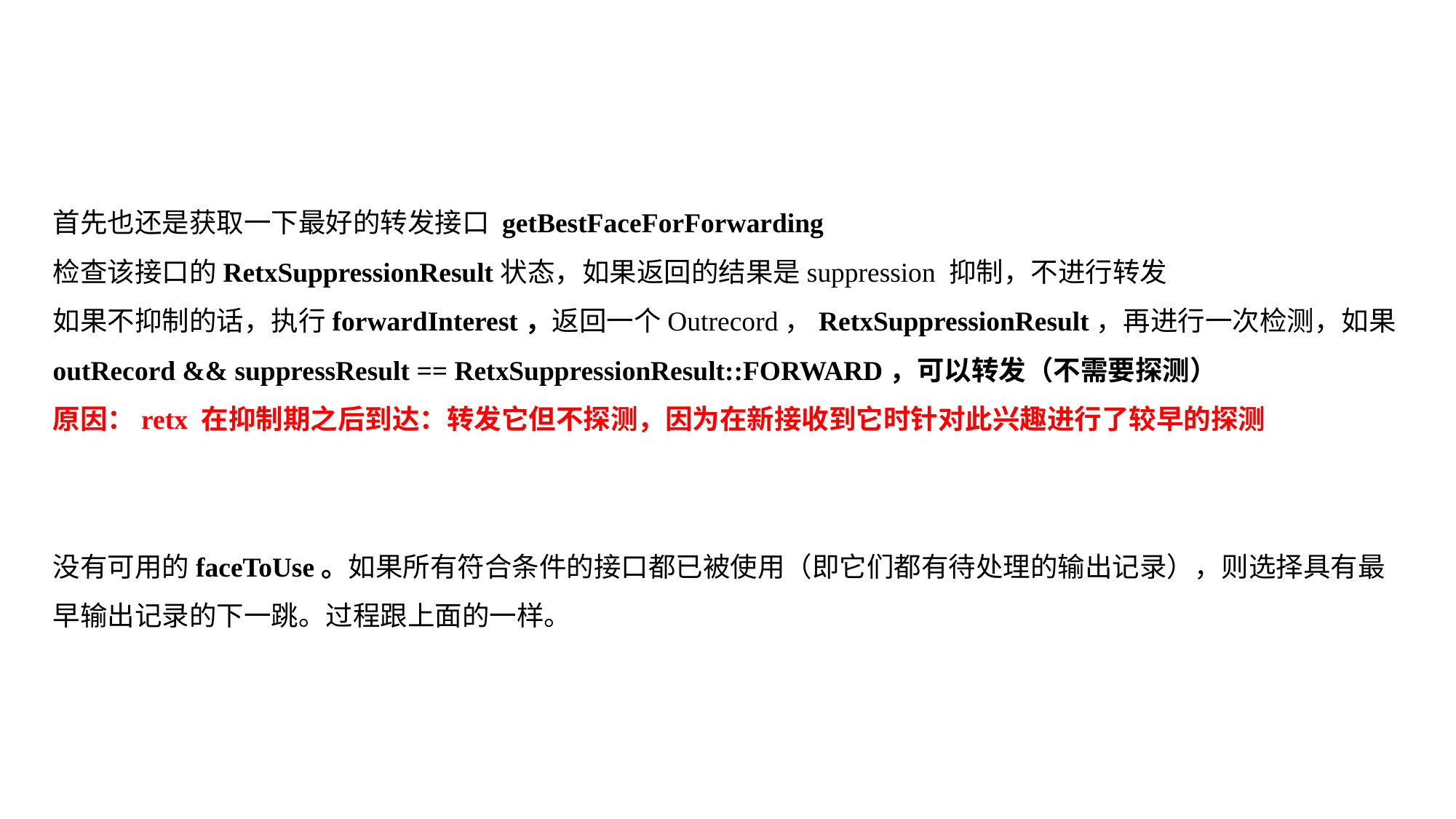

首先也还是获取一下最好的转发接口 getBestFaceForForwarding
检查该接口的RetxSuppressionResult状态，如果返回的结果是suppression 抑制，不进行转发
如果不抑制的话，执行forwardInterest，返回一个Outrecord，RetxSuppressionResult，再进行一次检测，如果outRecord && suppressResult == RetxSuppressionResult::FORWARD，可以转发（不需要探测）
原因：retx 在抑制期之后到达：转发它但不探测，因为在新接收到它时针对此兴趣进行了较早的探测

没有可用的faceToUse。如果所有符合条件的接口都已被使用（即它们都有待处理的输出记录），则选择具有最早输出记录的下一跳。过程跟上面的一样。